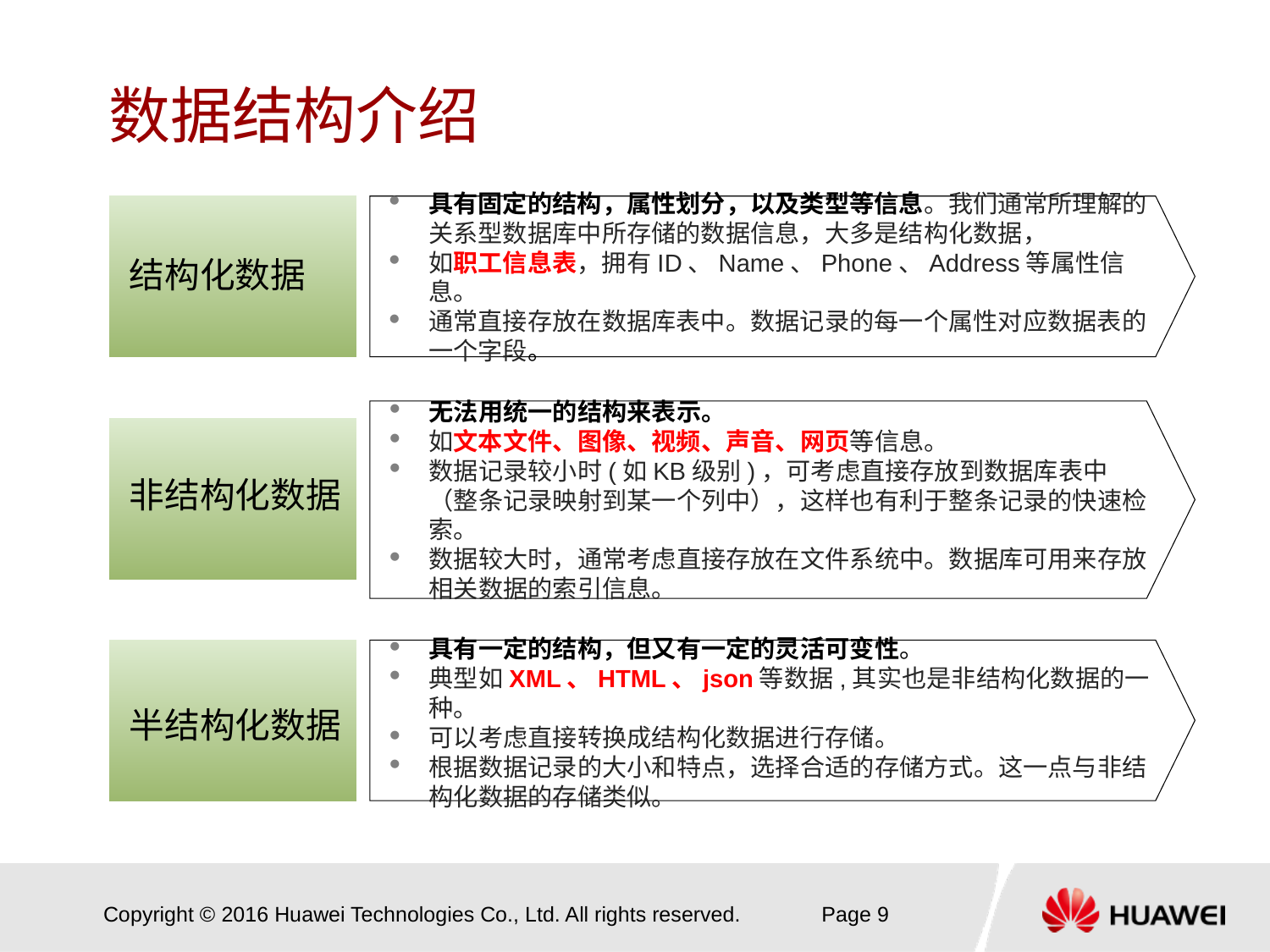

# 数据结构介绍

具有固定的结构，属性划分，以及类型等信息。我们通常所理解的关系型数据库中所存储的数据信息，大多是结构化数据，
如职工信息表，拥有ID、Name、Phone、Address等属性信息。
通常直接存放在数据库表中。数据记录的每一个属性对应数据表的一个字段。
结构化数据

无法用统一的结构来表示。
如文本文件、图像、视频、声音、网页等信息。
数据记录较小时(如KB级别)，可考虑直接存放到数据库表中（整条记录映射到某一个列中），这样也有利于整条记录的快速检索。
数据较大时，通常考虑直接存放在文件系统中。数据库可用来存放相关数据的索引信息。

非结构化数据

具有一定的结构，但又有一定的灵活可变性。
典型如XML、HTML、json等数据,其实也是非结构化数据的一种。
可以考虑直接转换成结构化数据进行存储。
根据数据记录的大小和特点，选择合适的存储方式。这一点与非结构化数据的存储类似。
半结构化数据